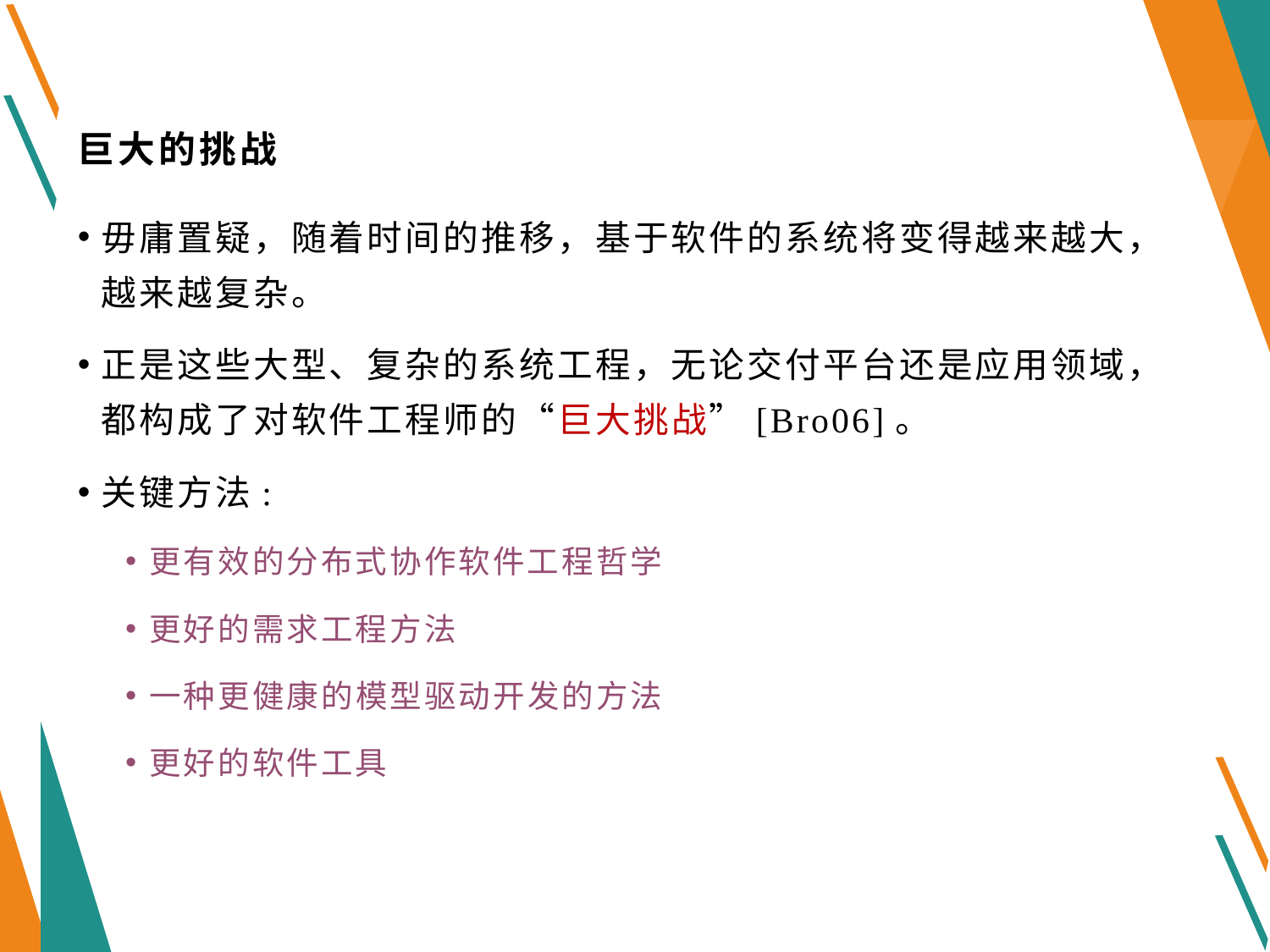

# 巨大的挑战
毋庸置疑，随着时间的推移，基于软件的系统将变得越来越大，越来越复杂。
正是这些大型、复杂的系统工程，无论交付平台还是应用领域，都构成了对软件工程师的“巨大挑战”[Bro06]。
关键方法:
更有效的分布式协作软件工程哲学
更好的需求工程方法
一种更健康的模型驱动开发的方法
更好的软件工具
14